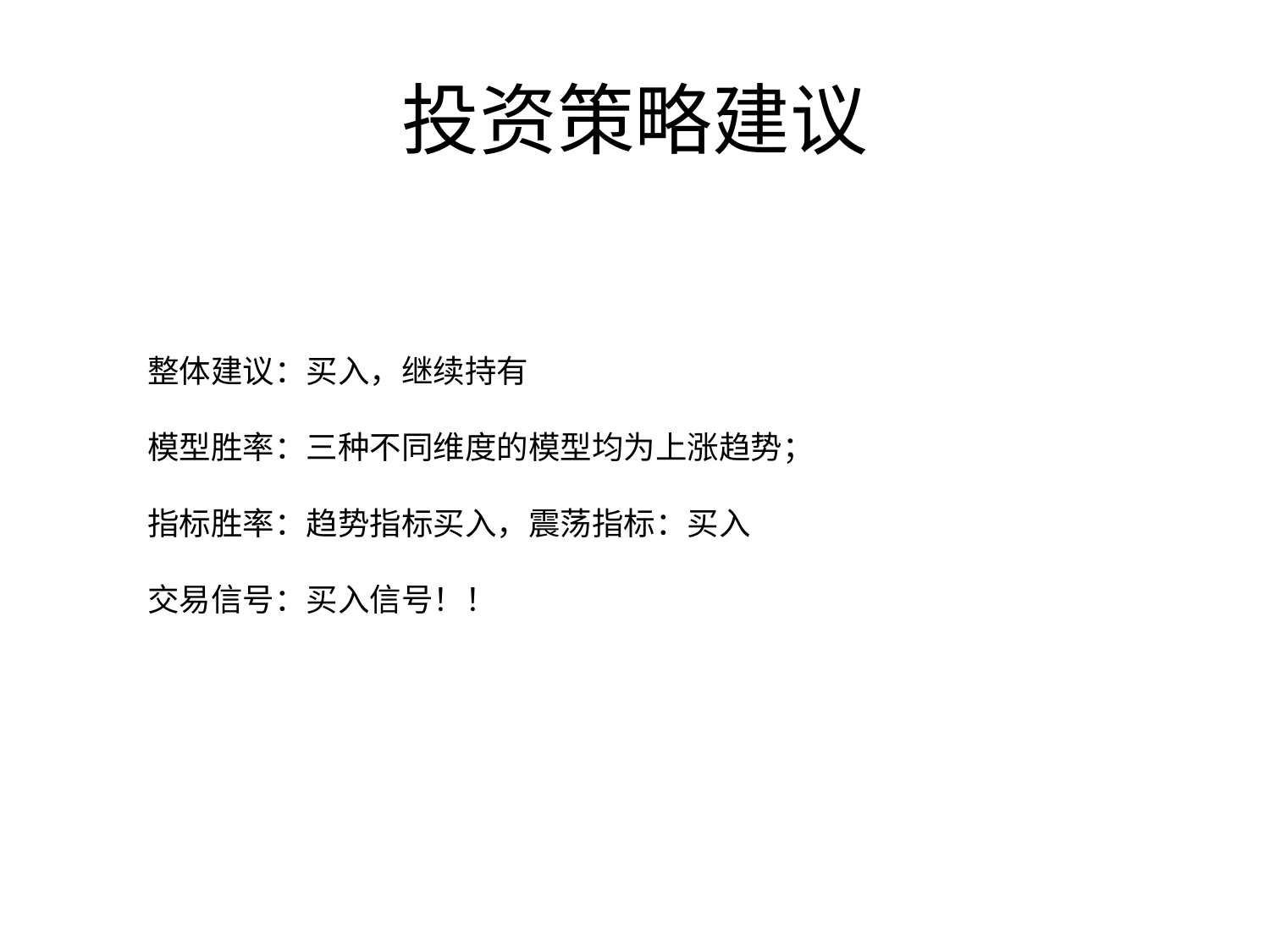

# 投资策略建议
整体建议：买入，继续持有
模型胜率：三种不同维度的模型均为上涨趋势；
指标胜率：趋势指标买入，震荡指标：买入
交易信号：买入信号！！